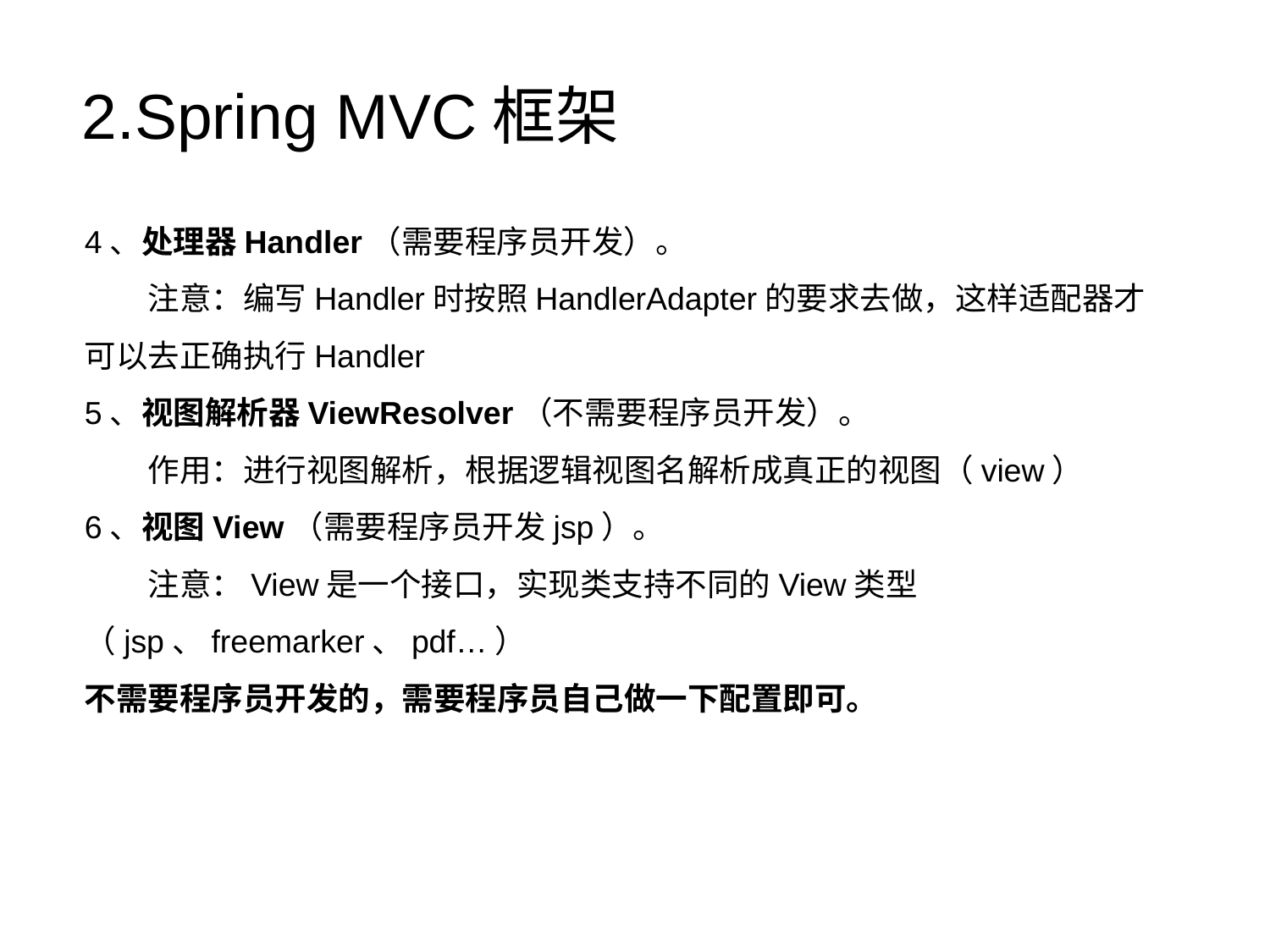

2.Spring MVC框架
4、处理器Handler（需要程序员开发）。
　　注意：编写Handler时按照HandlerAdapter的要求去做，这样适配器才可以去正确执行Handler
5、视图解析器ViewResolver（不需要程序员开发）。
　　作用：进行视图解析，根据逻辑视图名解析成真正的视图（view）
6、视图View（需要程序员开发jsp）。
　　注意：View是一个接口，实现类支持不同的View类型（jsp、freemarker、pdf…）
不需要程序员开发的，需要程序员自己做一下配置即可。
点击添加文本
点击添加文本
点击添加文本
点击添加文本